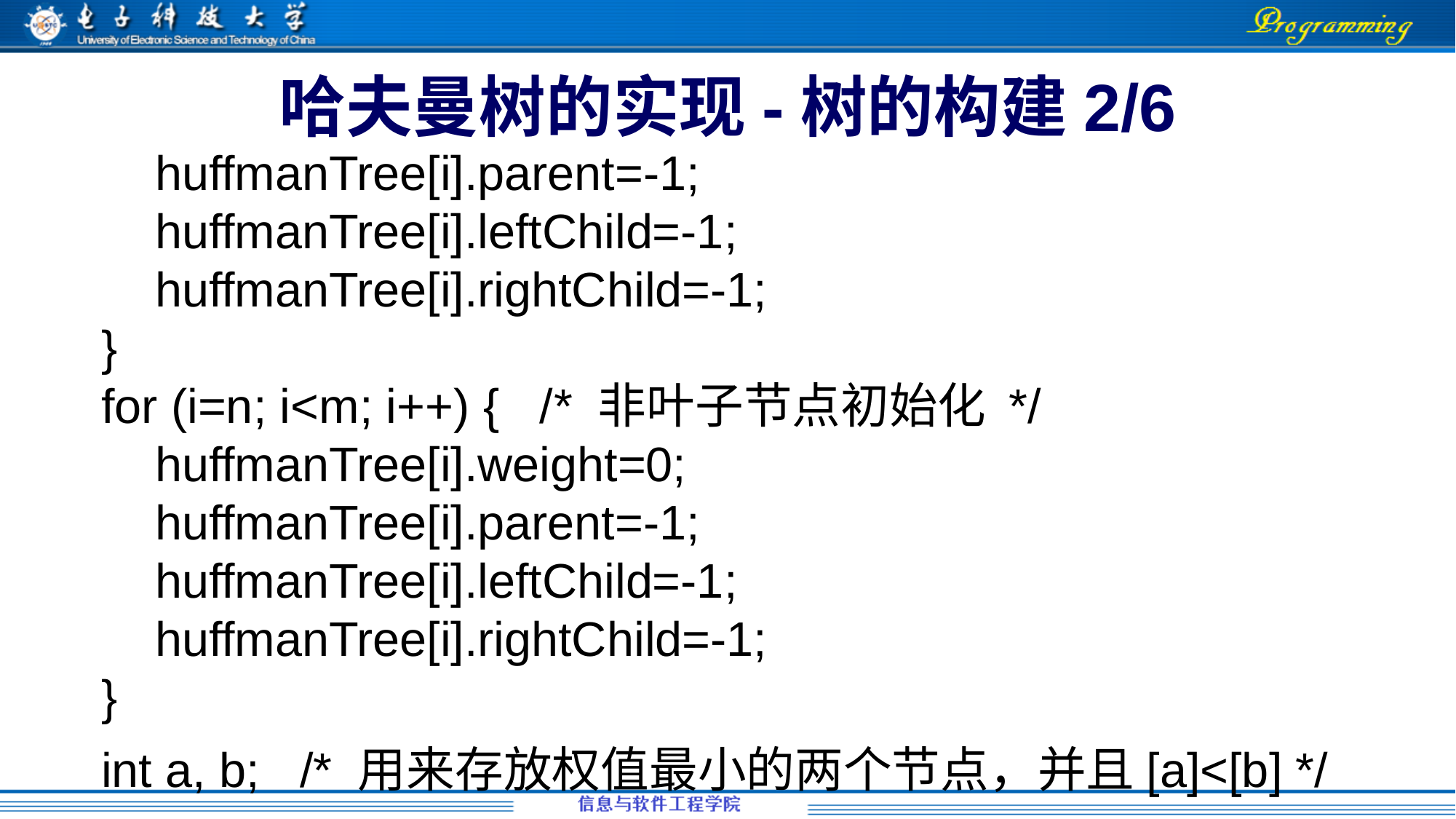

# 哈夫曼树的实现-树的构建2/6
        huffmanTree[i].parent=-1;
        huffmanTree[i].leftChild=-1;
        huffmanTree[i].rightChild=-1;
    }
    for (i=n; i<m; i++) {   /* 非叶子节点初始化 */
        huffmanTree[i].weight=0;
        huffmanTree[i].parent=-1;
        huffmanTree[i].leftChild=-1;
        huffmanTree[i].rightChild=-1;
    }
    int a, b;   /* 用来存放权值最小的两个节点，并且[a]<[b] */